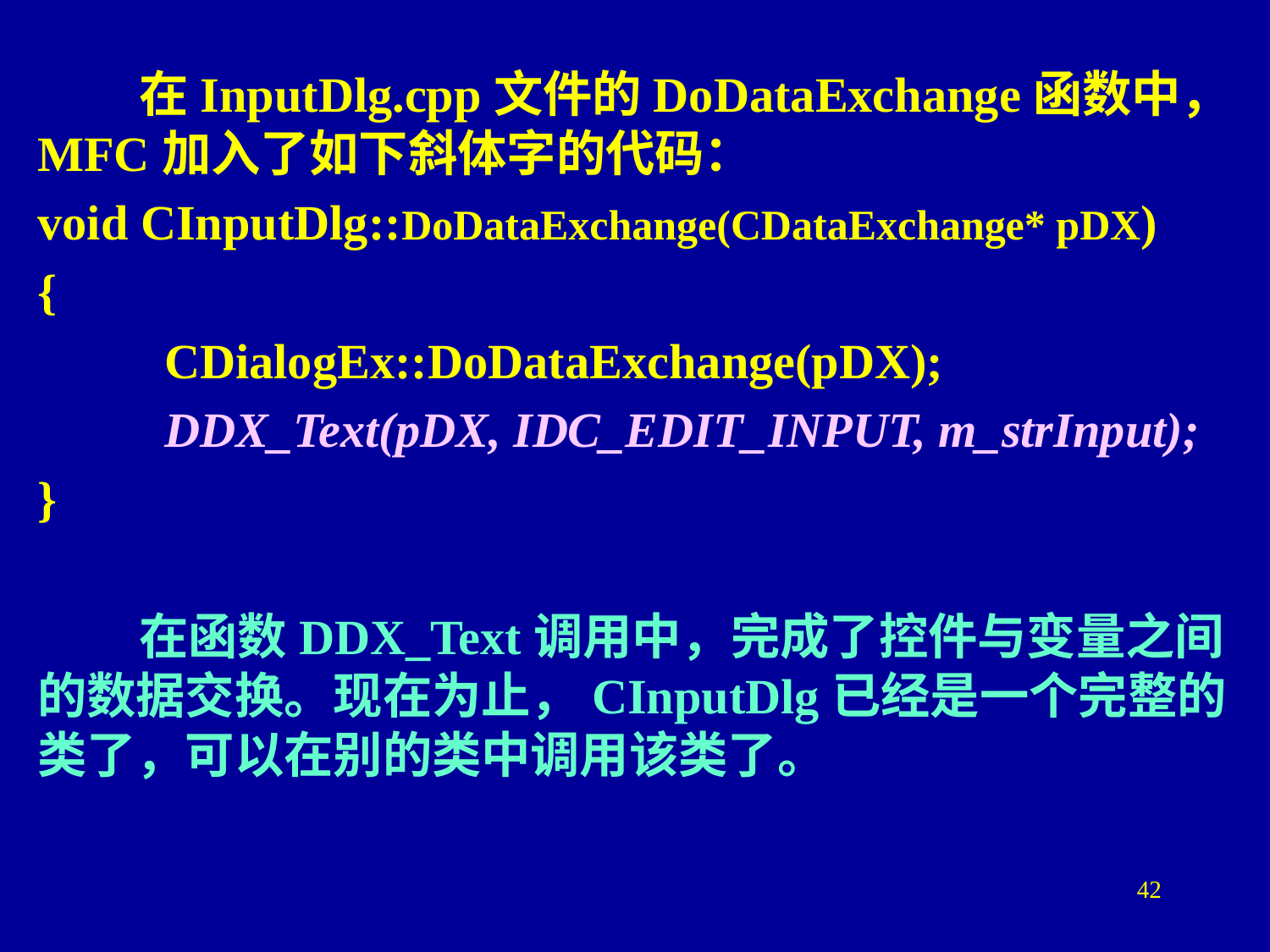

在InputDlg.cpp文件的DoDataExchange函数中，MFC加入了如下斜体字的代码：
void CInputDlg::DoDataExchange(CDataExchange* pDX)
{
	CDialogEx::DoDataExchange(pDX);
	DDX_Text(pDX, IDC_EDIT_INPUT, m_strInput);
}

        在函数DDX_Text调用中，完成了控件与变量之间的数据交换。现在为止，CInputDlg已经是一个完整的类了，可以在别的类中调用该类了。
42